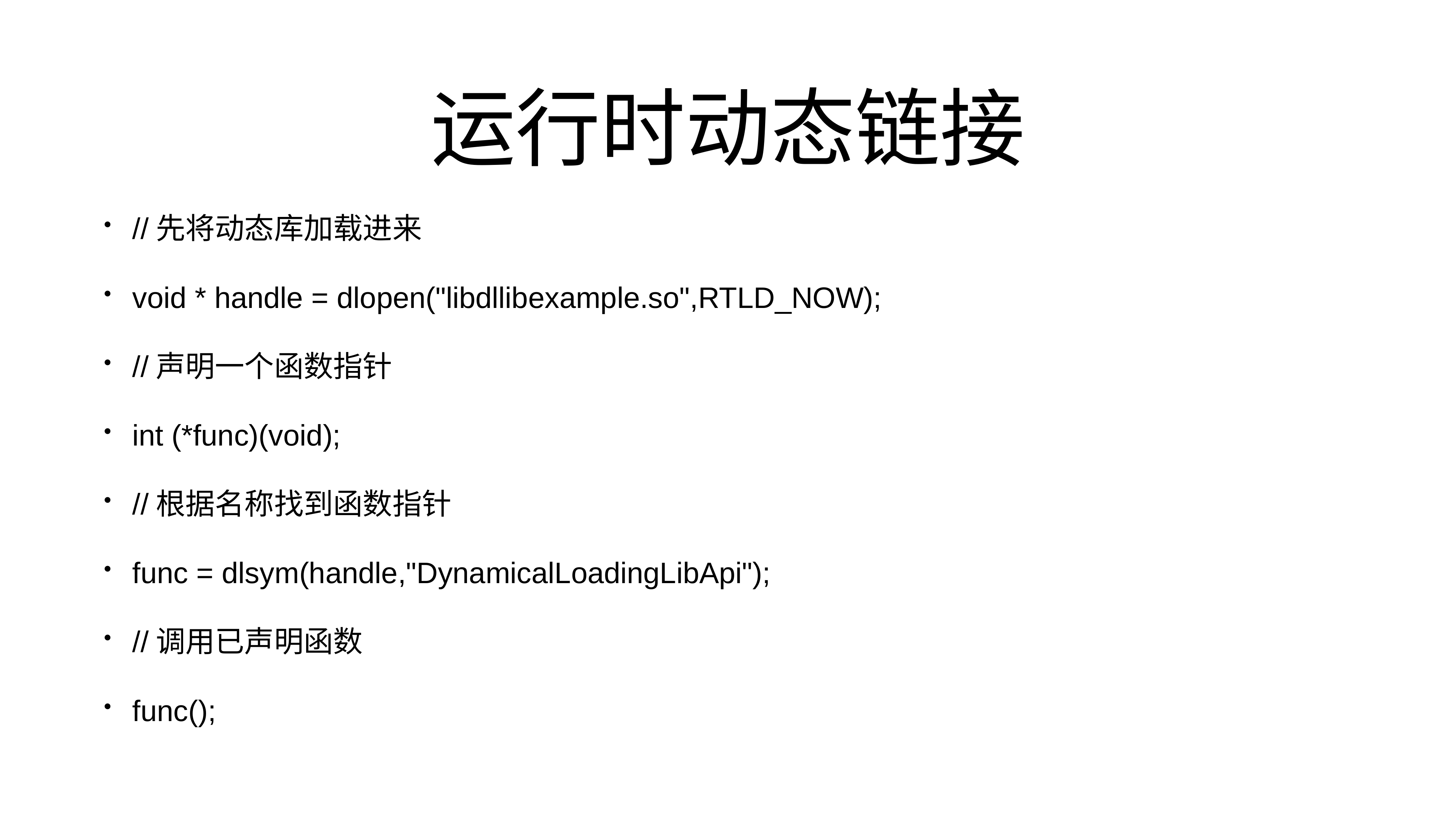

# 运行时动态链接
//先将动态库加载进来
void * handle = dlopen("libdllibexample.so",RTLD_NOW);
//声明一个函数指针
int (*func)(void);
//根据名称找到函数指针
func = dlsym(handle,"DynamicalLoadingLibApi");
//调用已声明函数
func();